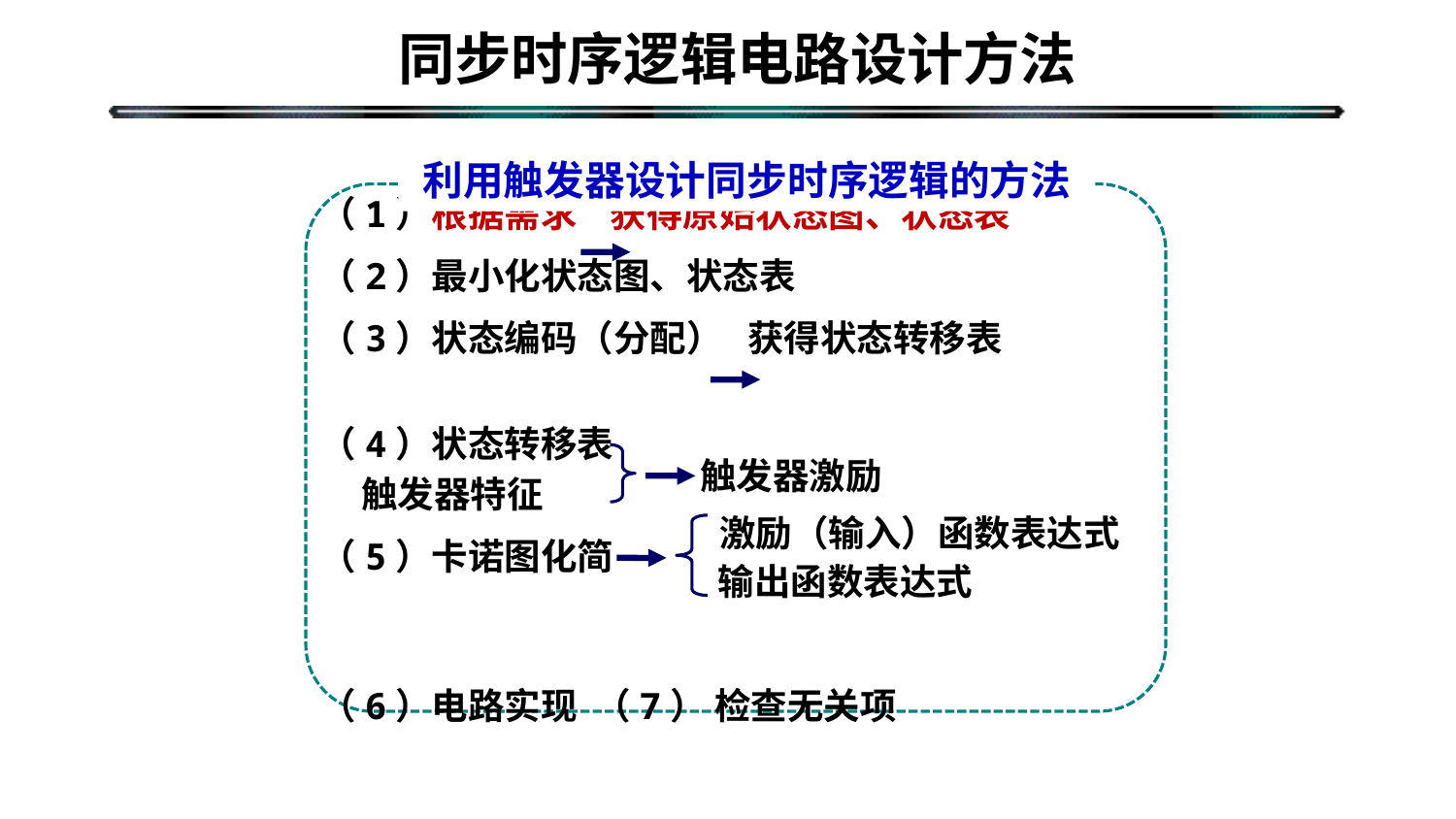

同步时序逻辑电路设计方法
  （1）根据需求    获得原始状态图、状态表
  （2）最小化状态图、状态表
  （3）状态编码（分配）   获得状态转移表
  （4）状态转移表
       触发器特征
  （5）卡诺图化简

  （6）电路实现  （7） 检查无关项
利用触发器设计同步时序逻辑的方法

触发器激励

激励（输入）函数表达式

输出函数表达式

20